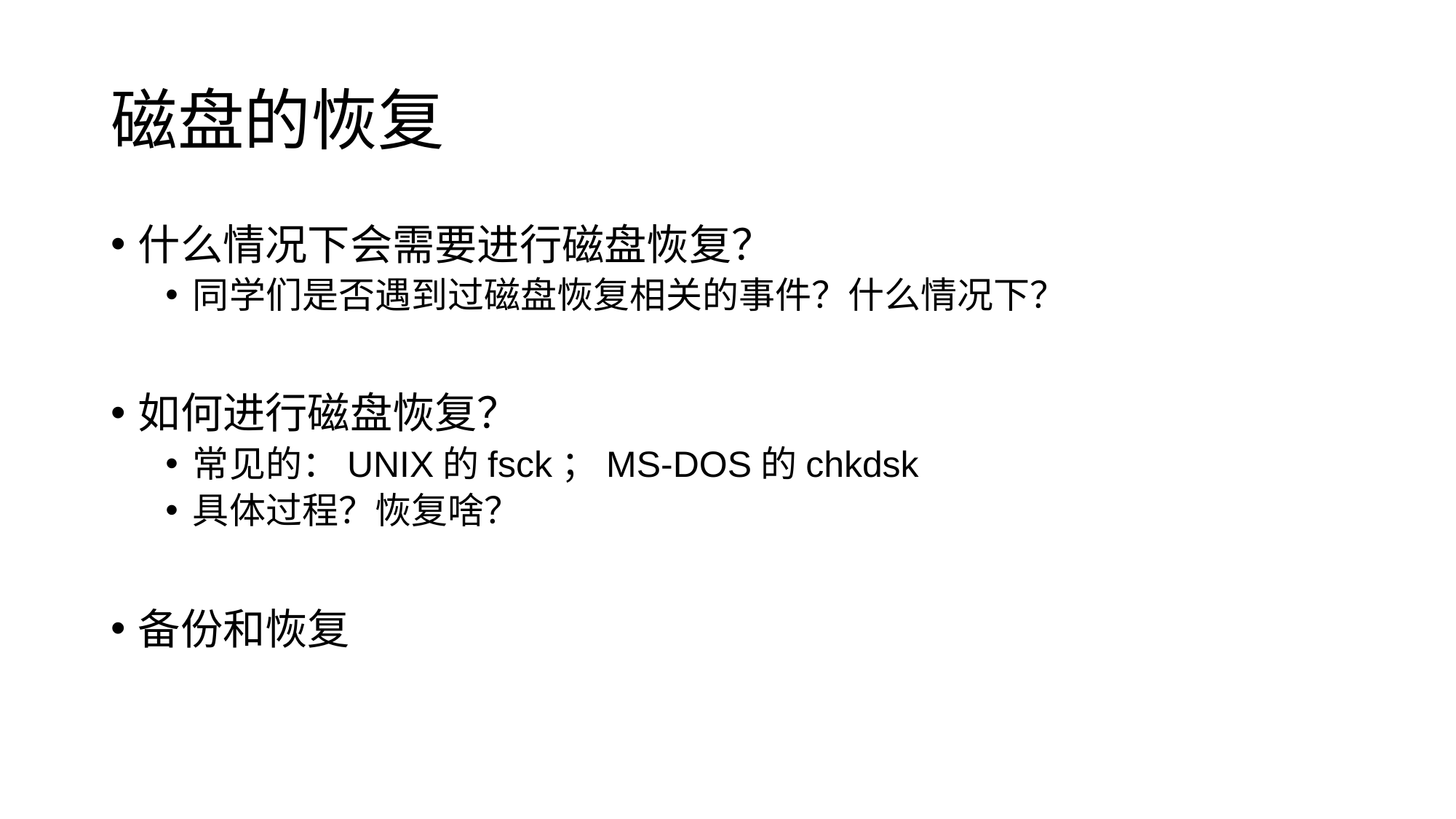

# 磁盘的恢复
什么情况下会需要进行磁盘恢复？
同学们是否遇到过磁盘恢复相关的事件？什么情况下？

如何进行磁盘恢复？
常见的：UNIX的fsck；MS-DOS的chkdsk
具体过程？恢复啥？

备份和恢复